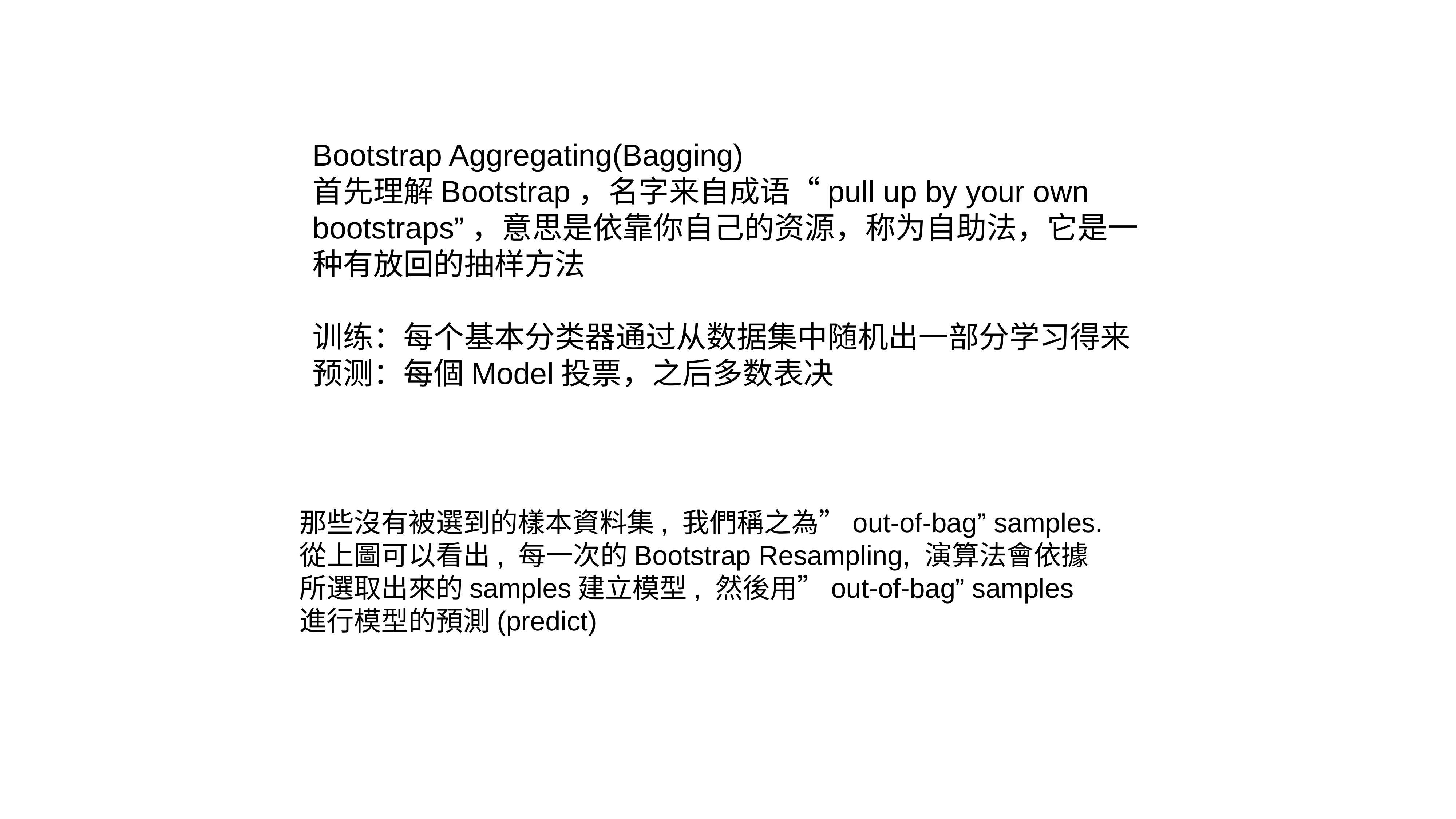

Bootstrap Aggregating(Bagging)
首先理解Bootstrap，名字来自成语“pull up by your own bootstraps”，意思是依靠你自己的资源，称为自助法，它是一种有放回的抽样方法

训练：每个基本分类器通过从数据集中随机出一部分学习得来
预测：每個Model投票，之后多数表决
那些沒有被選到的樣本資料集, 我們稱之為”out-of-bag” samples. 從上圖可以看出, 每一次的Bootstrap Resampling, 演算法會依據所選取出來的samples建立模型, 然後用”out-of-bag” samples進行模型的預測(predict)